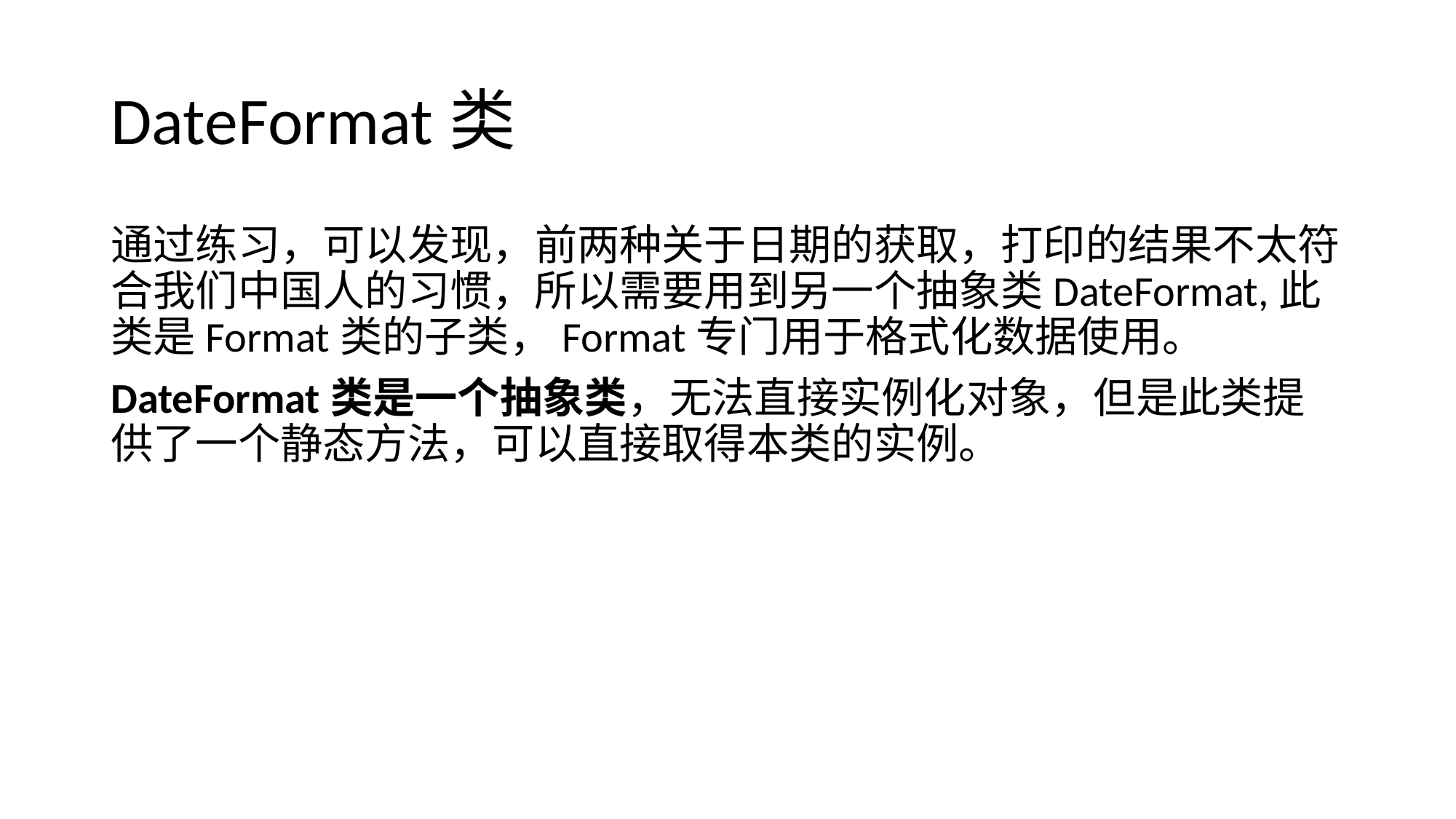

# DateFormat类
通过练习，可以发现，前两种关于日期的获取，打印的结果不太符合我们中国人的习惯，所以需要用到另一个抽象类DateFormat,此类是Format类的子类，Format专门用于格式化数据使用。
DateFormat类是一个抽象类，无法直接实例化对象，但是此类提供了一个静态方法，可以直接取得本类的实例。